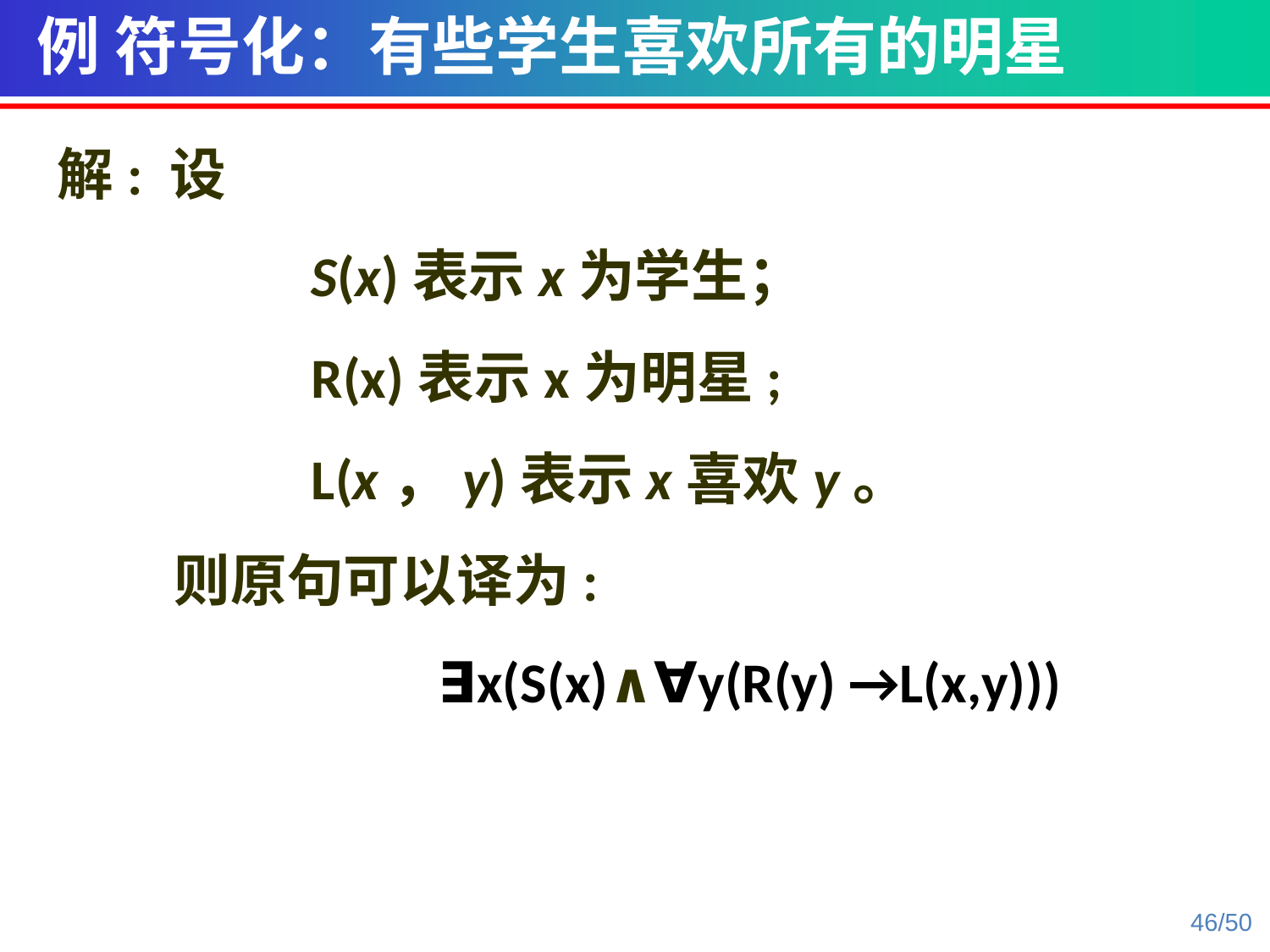

例 符号化：有些学生喜欢所有的明星
解: 设
            	S(x)表示x为学生；
		R(x)表示x为明星;
      		L(x，y)表示x喜欢y。
        则原句可以译为:
			∃x(S(x)∧∀y(R(y) →L(x,y)))
46/50